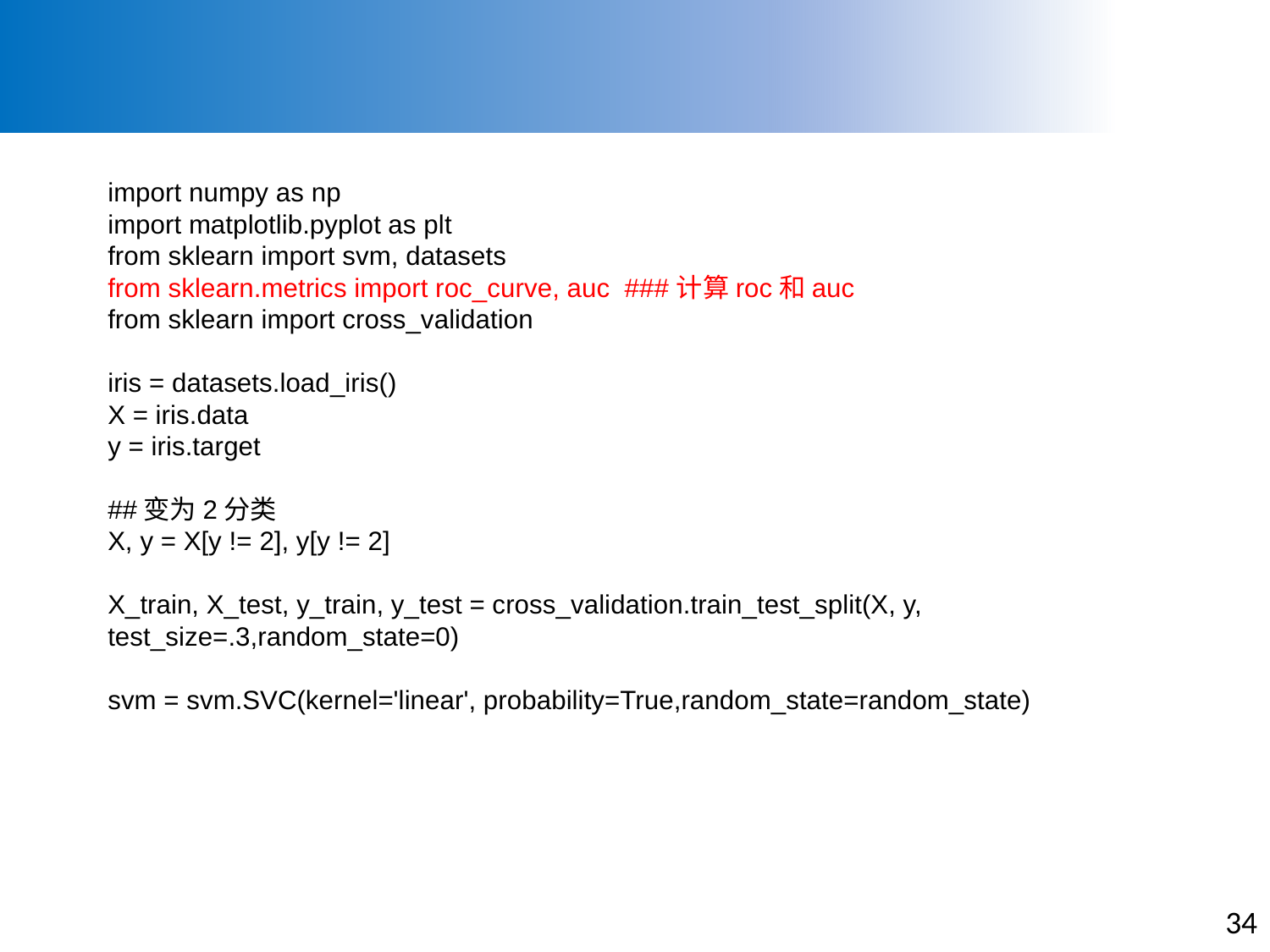

#
import numpy as np
import matplotlib.pyplot as plt
from sklearn import svm, datasets
from sklearn.metrics import roc_curve, auc  ###计算roc和auc
from sklearn import cross_validation

iris = datasets.load_iris()
X = iris.data
y = iris.target

##变为2分类
X, y = X[y != 2], y[y != 2]

X_train, X_test, y_train, y_test = cross_validation.train_test_split(X, y, test_size=.3,random_state=0)

svm = svm.SVC(kernel='linear', probability=True,random_state=random_state)